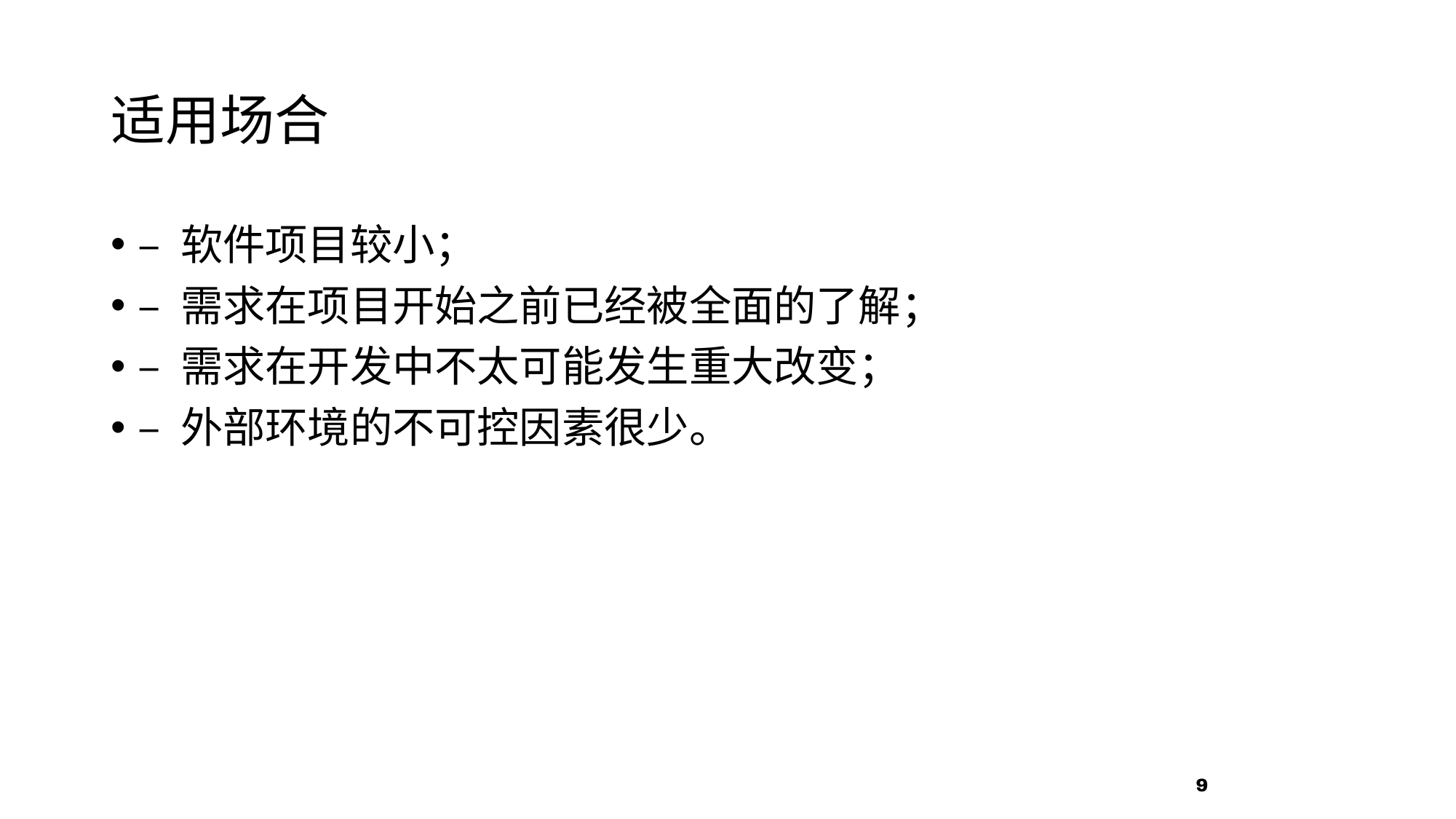

适用场合
– 软件项目较小；
– 需求在项目开始之前已经被全面的了解；
– 需求在开发中不太可能发生重大改变；
– 外部环境的不可控因素很少。
9